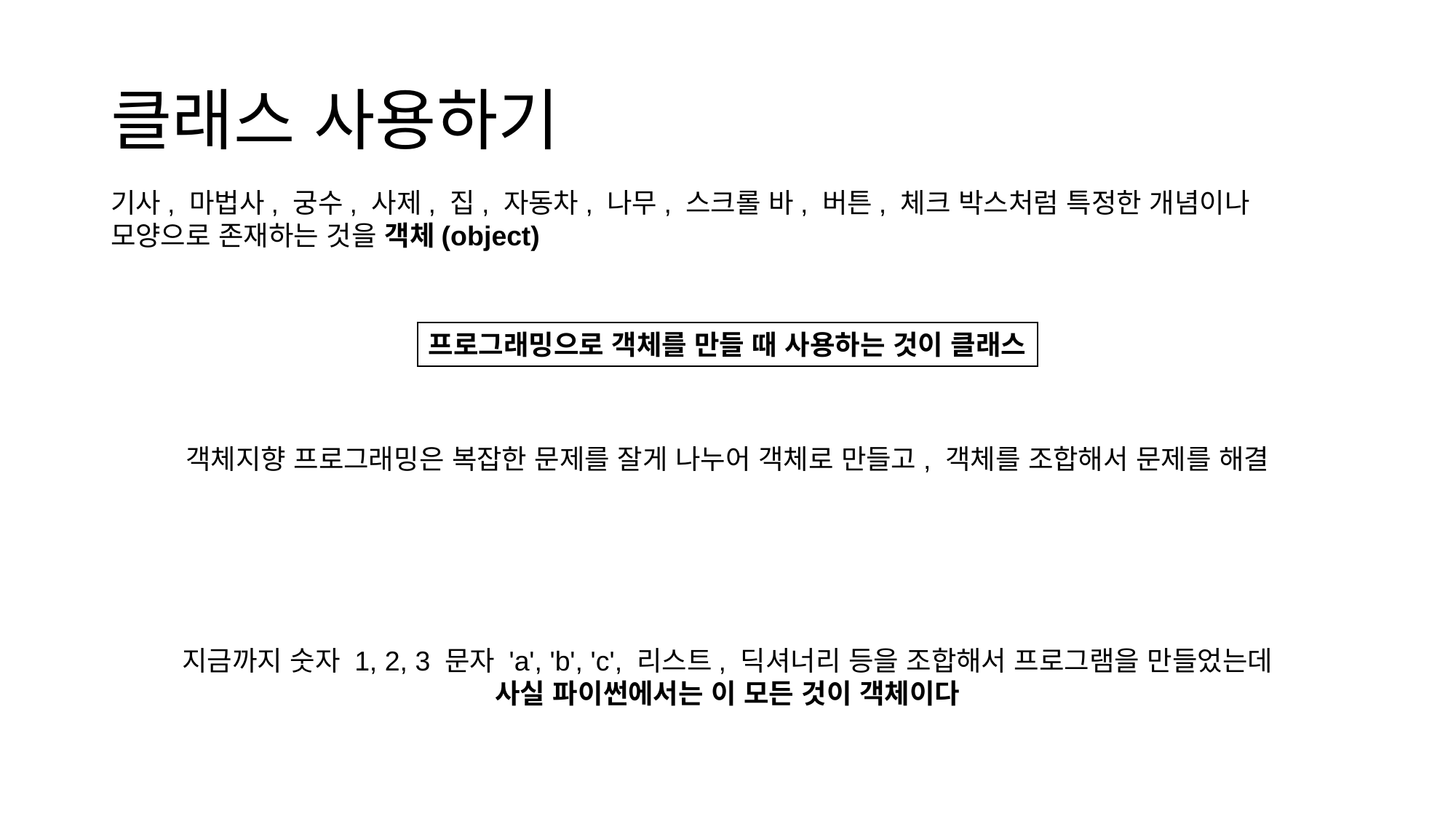

# 클래스 사용하기
기사, 마법사, 궁수, 사제, 집, 자동차, 나무, 스크롤 바, 버튼, 체크 박스처럼 특정한 개념이나 모양으로 존재하는 것을 객체(object)
프로그래밍으로 객체를 만들 때 사용하는 것이 클래스
객체지향 프로그래밍은 복잡한 문제를 잘게 나누어 객체로 만들고, 객체를 조합해서 문제를 해결
지금까지 숫자 1, 2, 3 문자 'a', 'b', 'c', 리스트, 딕셔너리 등을 조합해서 프로그램을 만들었는데 사실 파이썬에서는 이 모든 것이 객체이다